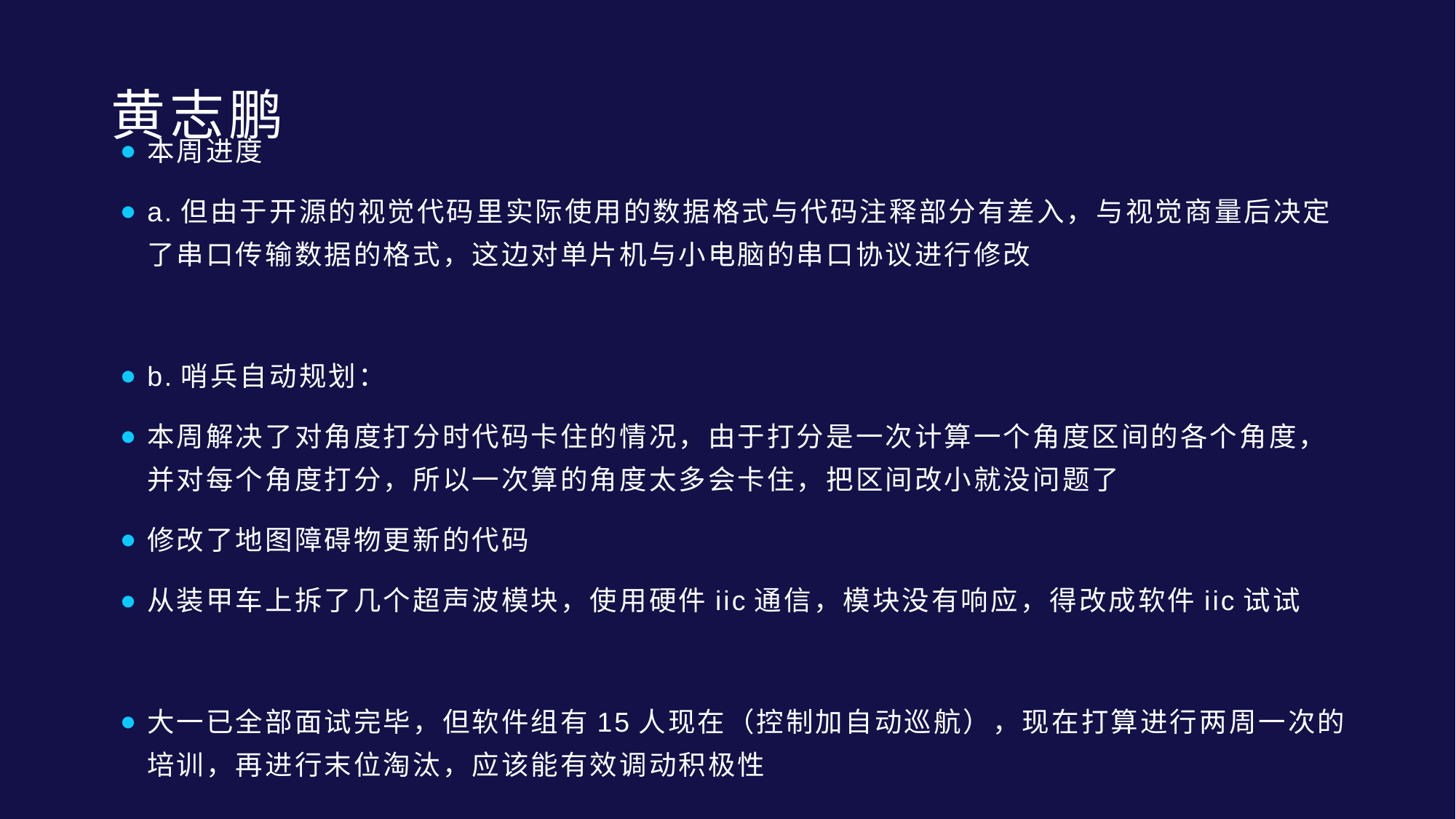

# 黄志鹏
本周进度
a.但由于开源的视觉代码里实际使用的数据格式与代码注释部分有差入，与视觉商量后决定了串口传输数据的格式，这边对单片机与小电脑的串口协议进行修改

b.哨兵自动规划：
本周解决了对角度打分时代码卡住的情况，由于打分是一次计算一个角度区间的各个角度，并对每个角度打分，所以一次算的角度太多会卡住，把区间改小就没问题了
修改了地图障碍物更新的代码
从装甲车上拆了几个超声波模块，使用硬件iic通信，模块没有响应，得改成软件iic试试

大一已全部面试完毕，但软件组有15人现在（控制加自动巡航），现在打算进行两周一次的培训，再进行末位淘汰，应该能有效调动积极性